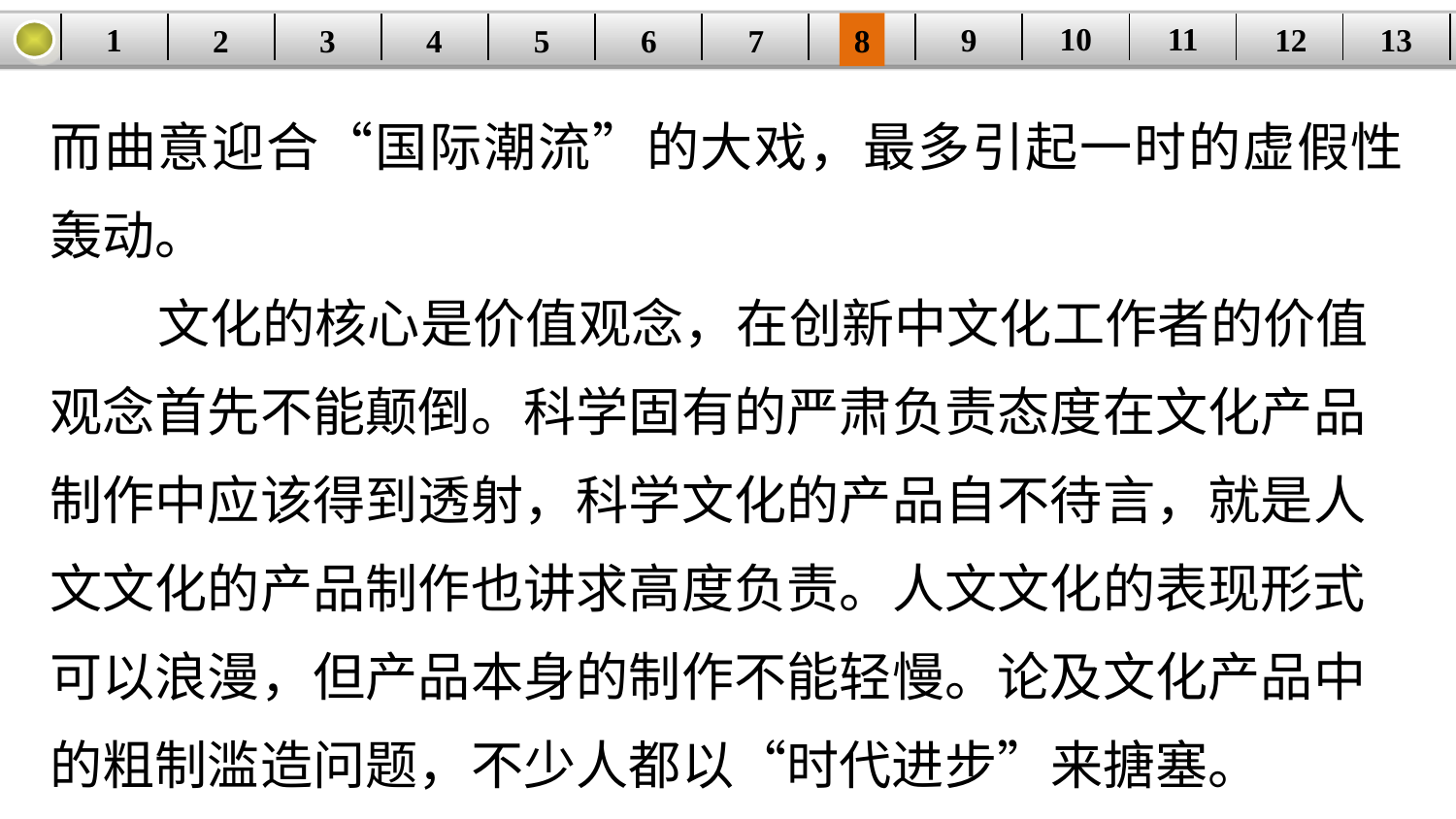

10

11
12
9
13
1
3
4
5
6
8
2
|  |  |  |  |  |  |  |  |  |  |  |  |  |
| --- | --- | --- | --- | --- | --- | --- | --- | --- | --- | --- | --- | --- |
7

而曲意迎合“国际潮流”的大戏，最多引起一时的虚假性轰动。
        文化的核心是价值观念，在创新中文化工作者的价值观念首先不能颠倒。科学固有的严肃负责态度在文化产品制作中应该得到透射，科学文化的产品自不待言，就是人文文化的产品制作也讲求高度负责。人文文化的表现形式可以浪漫，但产品本身的制作不能轻慢。论及文化产品中的粗制滥造问题，不少人都以“时代进步”来搪塞。